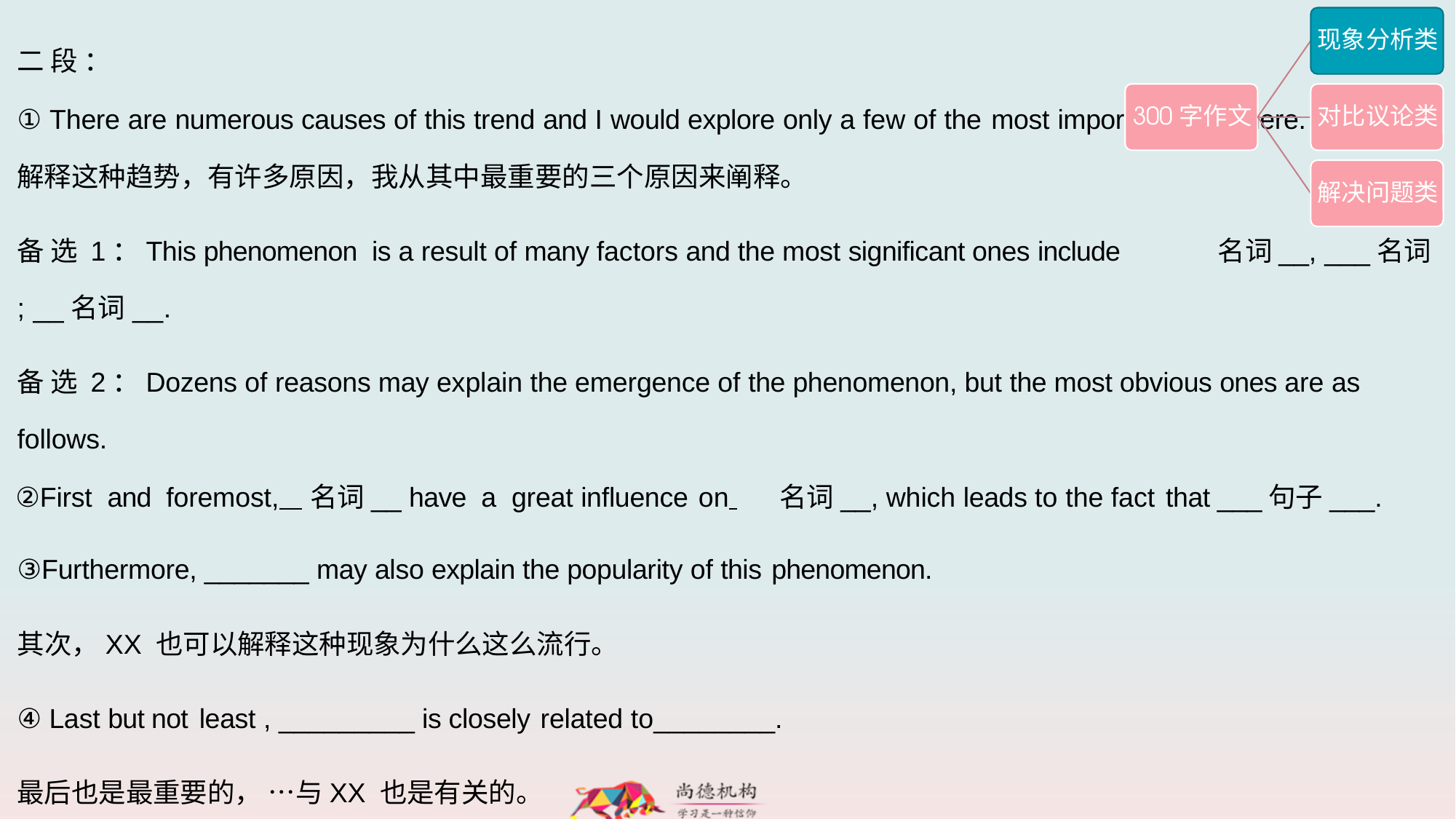

300字作文

现象分析类

对比议论类

解决问题类
二 段 ：
① There are numerous causes of this trend and I would explore only a few of the most important ones here.          要解释这种趋势，有许多原因，我从其中最重要的三个原因来阐释。
备 选 1：This phenomenon  is a result of many factors and the most significant ones include	名词__, ___名词	; __名词__.
备 选 2：Dozens of reasons may explain the emergence of the phenomenon, but the most obvious ones are as follows.
②First  and  foremost,   名词__ have  a  great influence on 	名词__, which leads to the fact that ___句子___.
③Furthermore, _______ may also explain the popularity of this phenomenon.
其次，XX 也可以解释这种现象为什么这么流行。
④ Last but not least , _________ is closely related to________.
最后也是最重要的， …与XX 也是有关的。